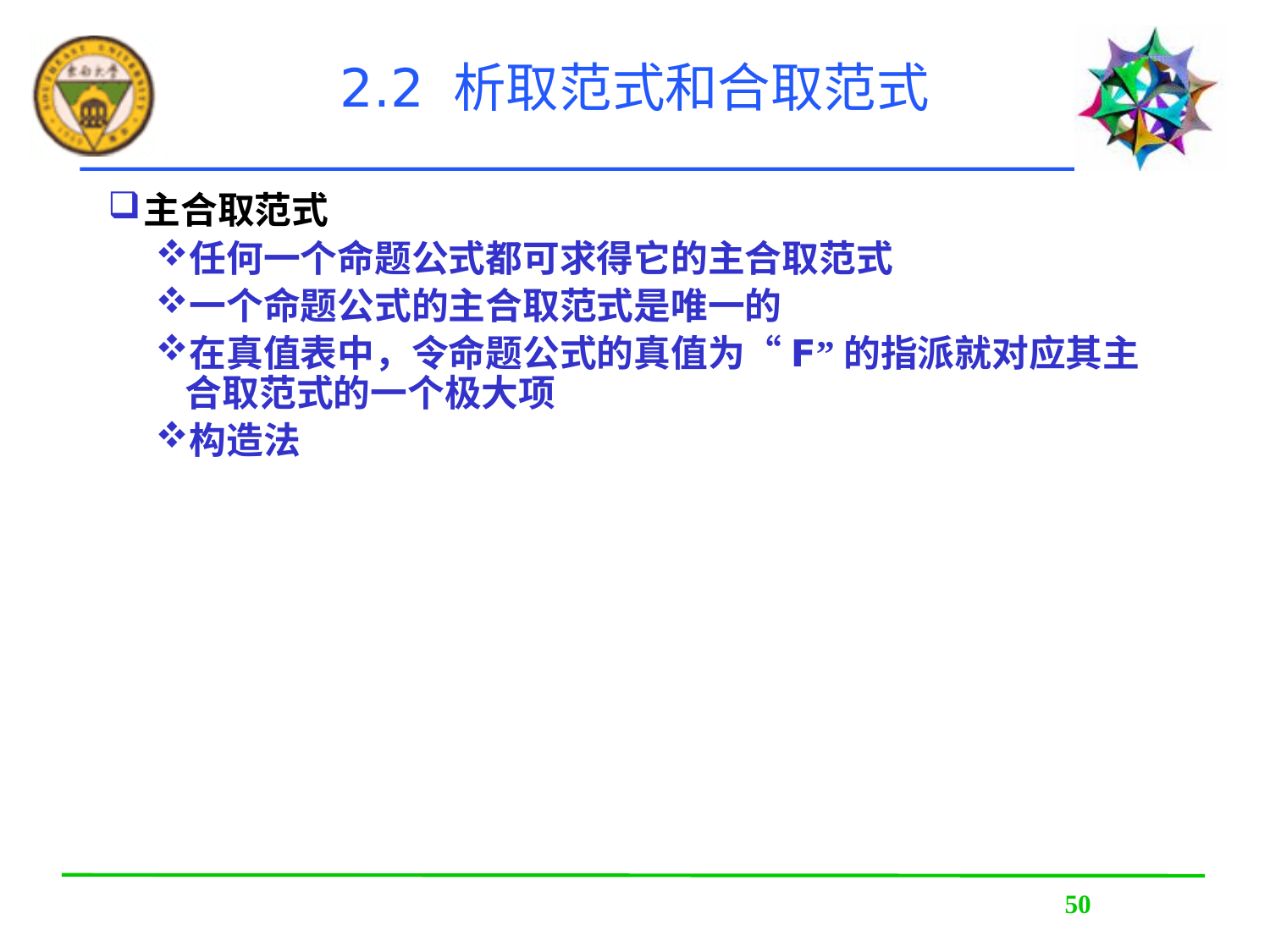

2.2 析取范式和合取范式
主合取范式
任何一个命题公式都可求得它的主合取范式
一个命题公式的主合取范式是唯一的
在真值表中，令命题公式的真值为“F”的指派就对应其主合取范式的一个极大项
构造法